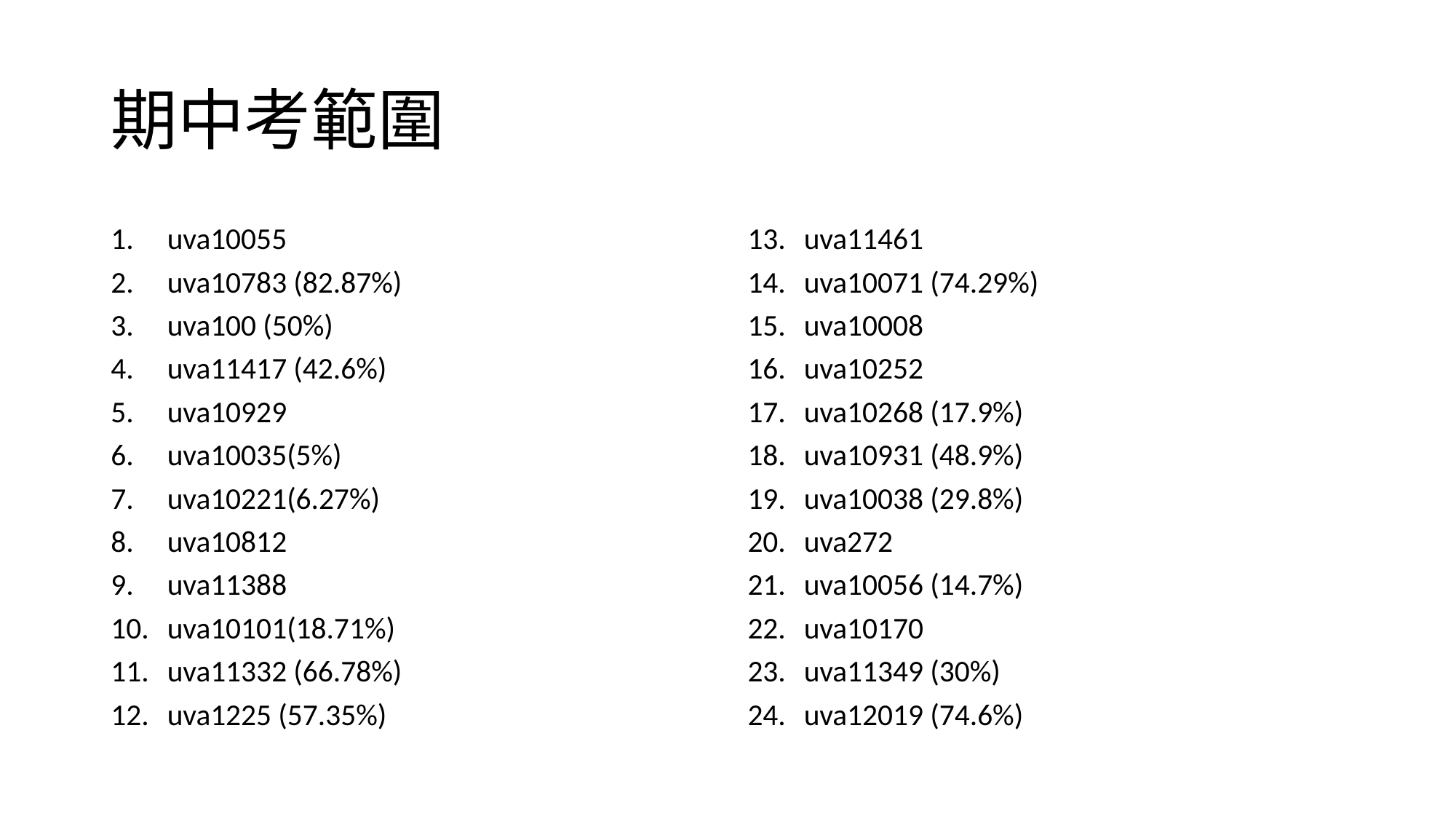

# 期中考範圍
uva10055
uva10783 (82.87%)
uva100 (50%)
uva11417 (42.6%)
uva10929
uva10035(5%)
uva10221(6.27%)
uva10812
uva11388
uva10101(18.71%)
uva11332 (66.78%)
uva1225 (57.35%)

uva11461
uva10071 (74.29%)
uva10008
uva10252
uva10268 (17.9%)
uva10931 (48.9%)
uva10038 (29.8%)
uva272
uva10056 (14.7%)
uva10170
uva11349 (30%)
uva12019 (74.6%)